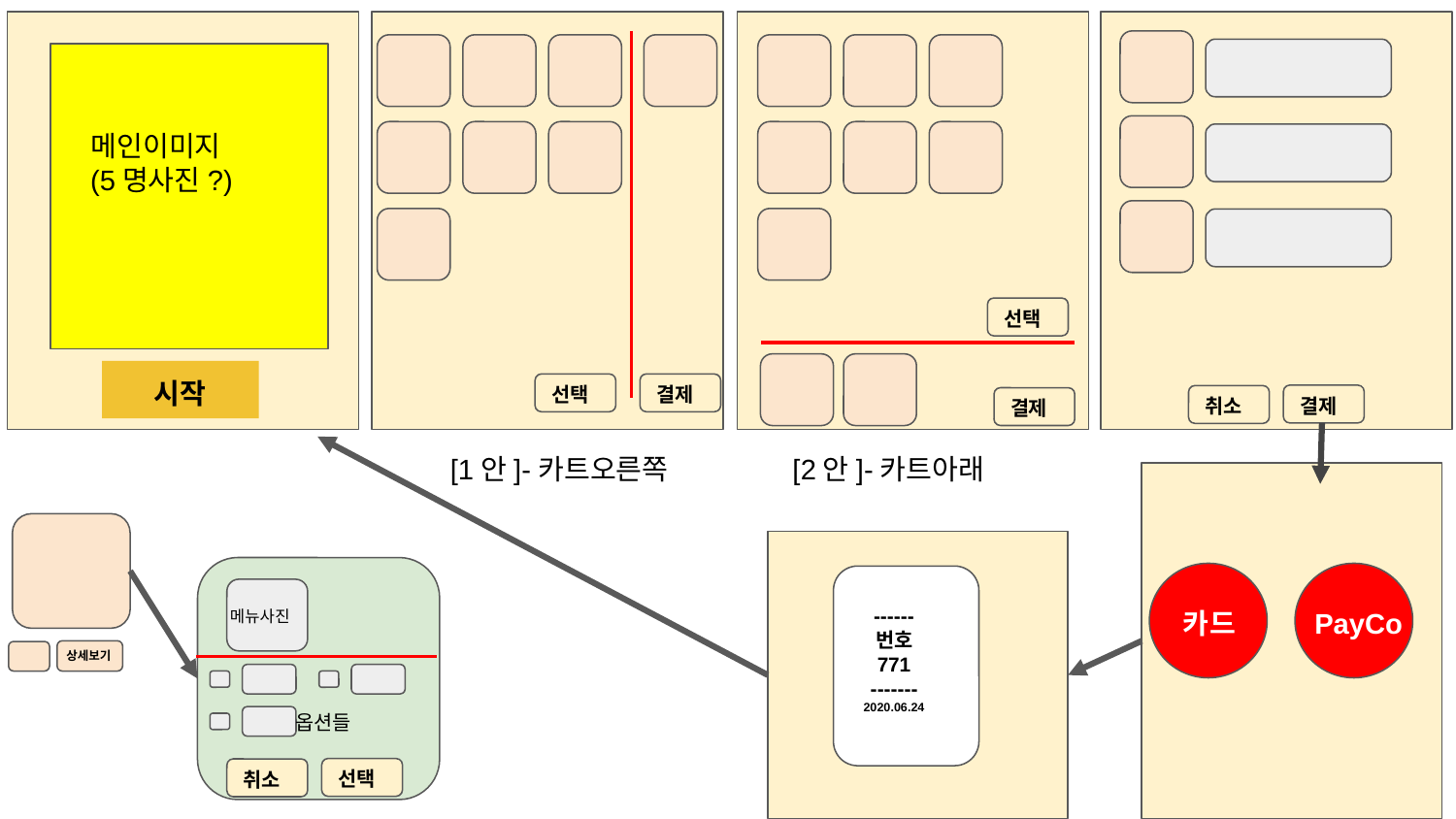

메인이미지
(5명사진?)

선택

시작
선택

결제

결제

취소

결제

[1안]-카트오른쪽
[2안]-카트아래

------
번호
771
-------
2020.06.24
카드
PayCo
메뉴사진
상세보기

옵션들

선택

취소